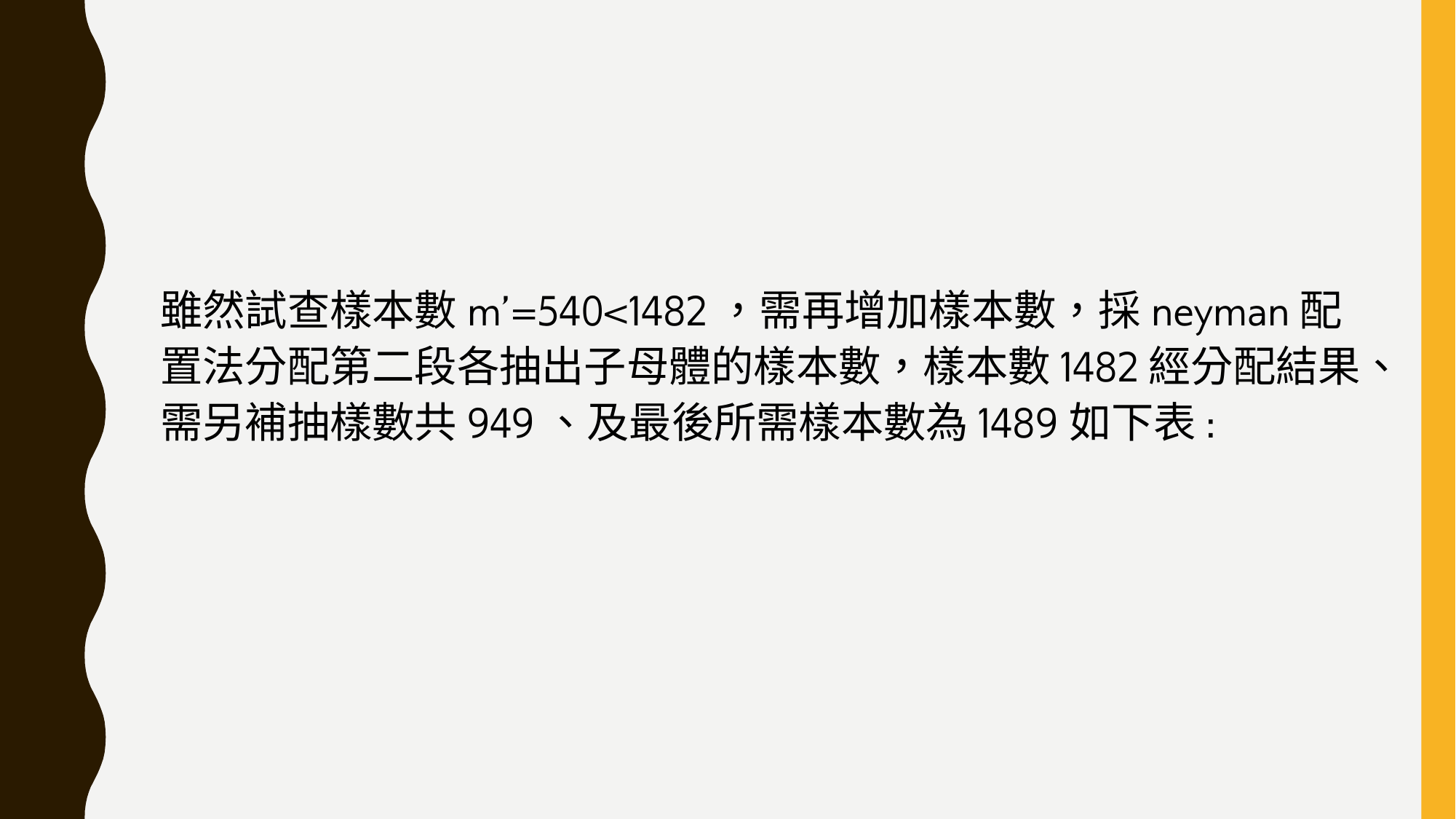

#
雖然試查樣本數m’=540<1482，需再增加樣本數，採neyman配置法分配第二段各抽出子母體的樣本數，樣本數1482經分配結果、需另補抽樣數共949、及最後所需樣本數為1489如下表: